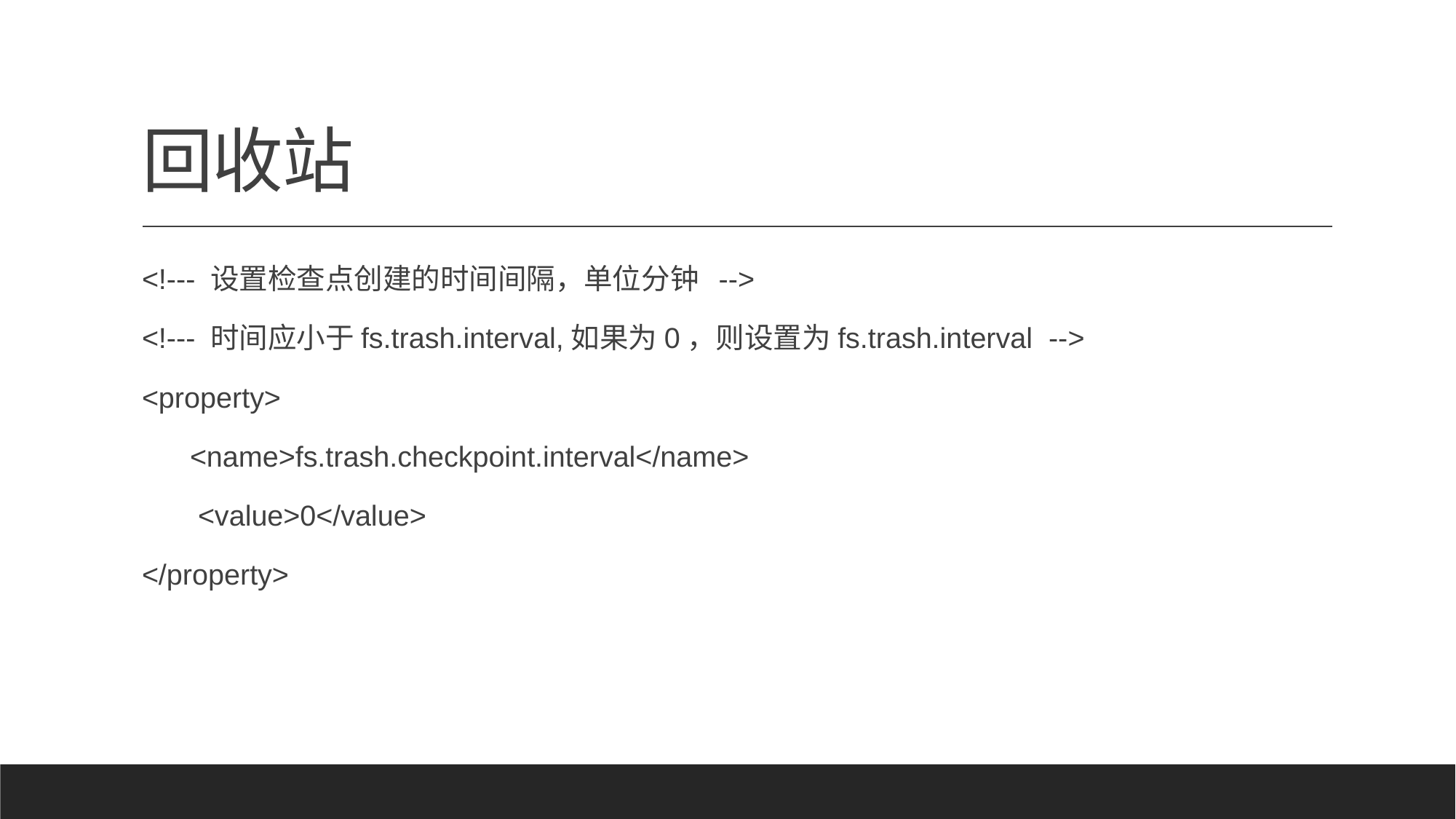

# 回收站
<!--- 设置检查点创建的时间间隔，单位分钟  -->
<!--- 时间应小于fs.trash.interval,如果为0，则设置为fs.trash.interval  -->
<property>
      <name>fs.trash.checkpoint.interval</name>
       <value>0</value>
</property>